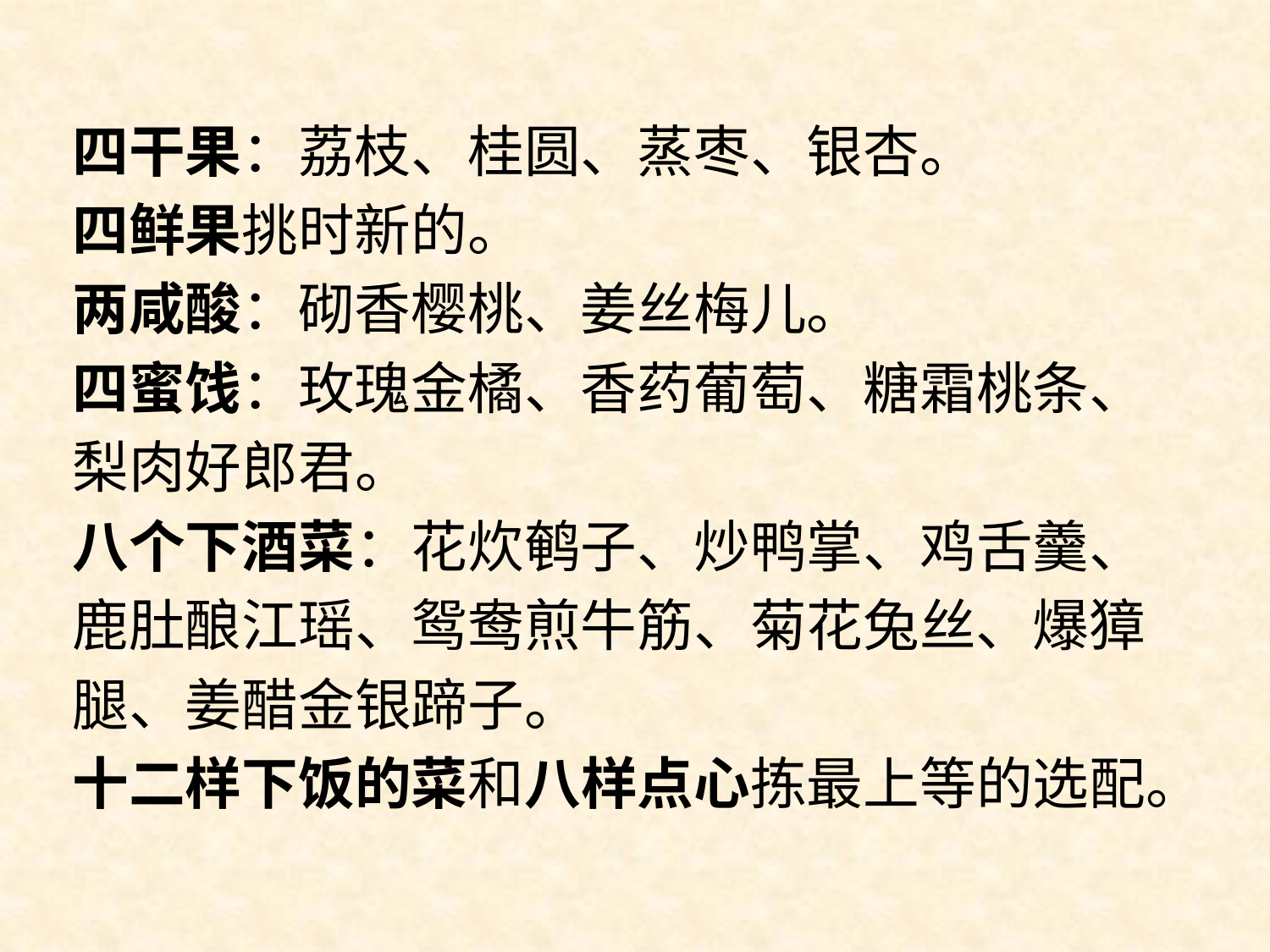

#
四干果：荔枝、桂圆、蒸枣、银杏。
四鲜果挑时新的。
两咸酸：砌香樱桃、姜丝梅儿。
四蜜饯：玫瑰金橘、香药葡萄、糖霜桃条、
梨肉好郎君。
八个下酒菜：花炊鹌子、炒鸭掌、鸡舌羹、
鹿肚酿江瑶、鸳鸯煎牛筋、菊花兔丝、爆獐
腿、姜醋金银蹄子。
十二样下饭的菜和八样点心拣最上等的选配。